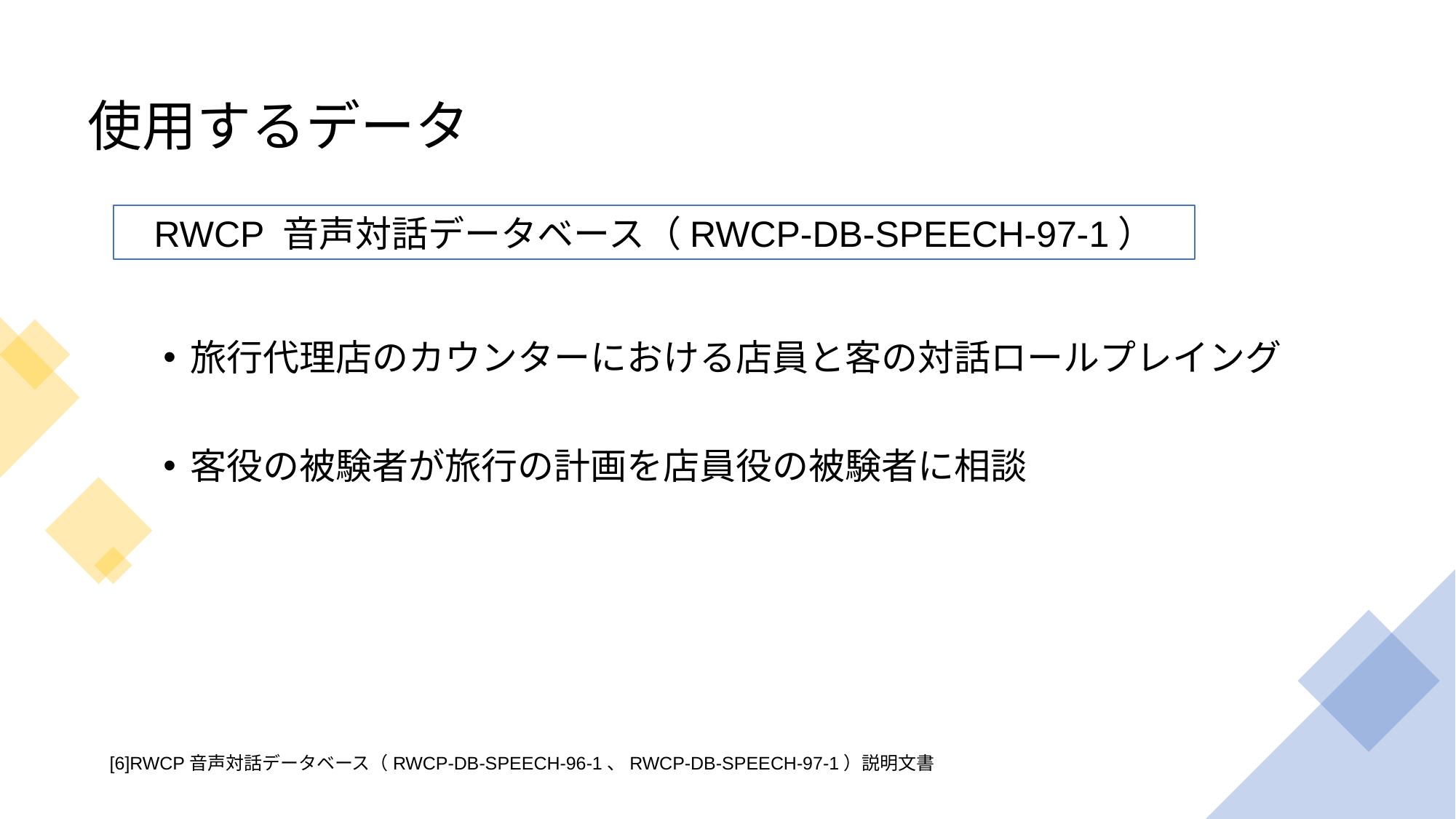

# 使用するデータ
RWCP 音声対話データベース（RWCP-DB-SPEECH-97-1）
旅行代理店のカウンターにおける店員と客の対話ロールプレイング

客役の被験者が旅行の計画を店員役の被験者に相談

[6]RWCP音声対話データベース（RWCP-DB-SPEECH-96-1、RWCP-DB-SPEECH-97-1）説明文書